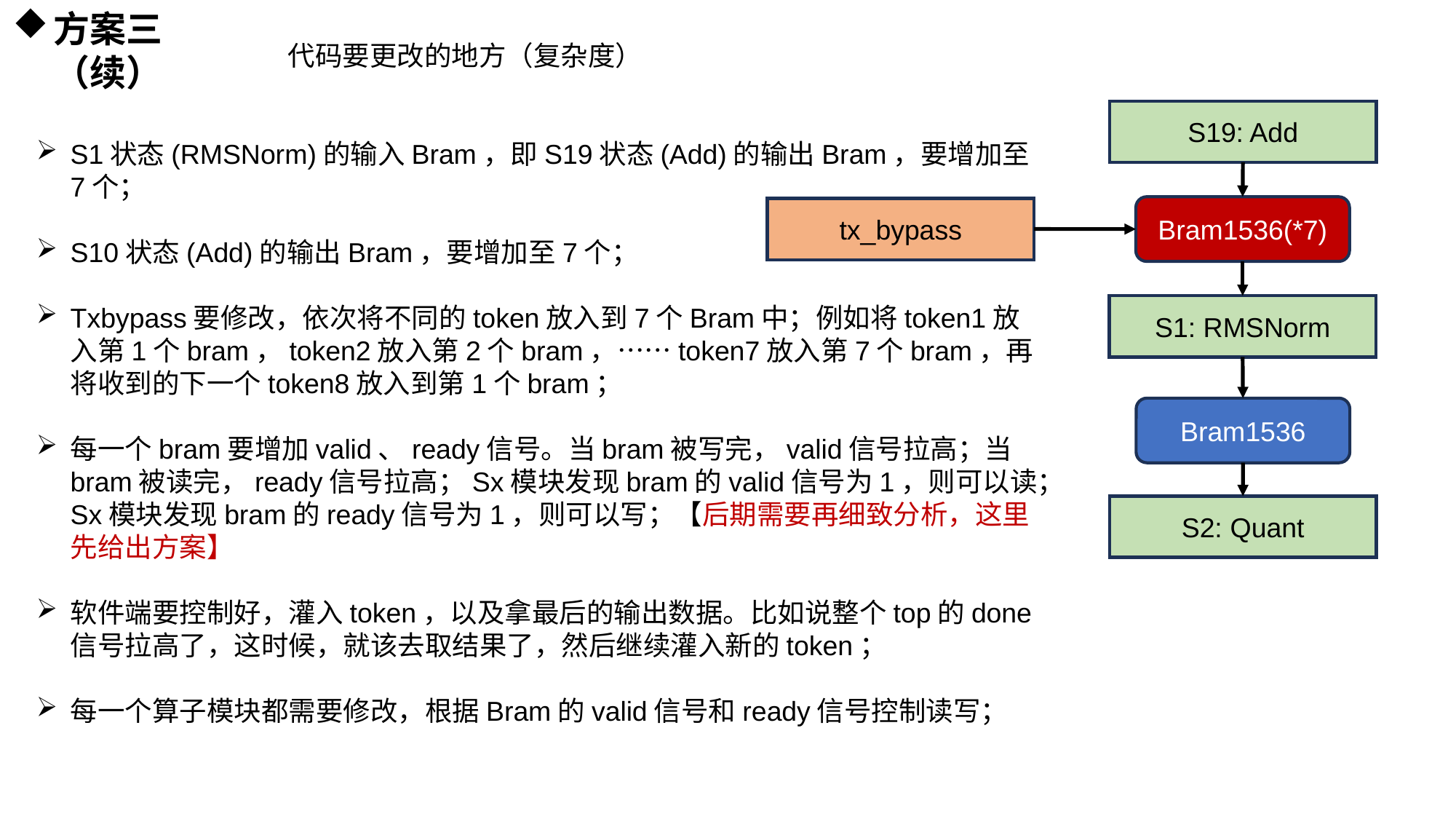

方案三（续）
代码要更改的地方（复杂度）
S19: Add
S1状态(RMSNorm)的输入Bram，即S19状态(Add)的输出Bram，要增加至7个；

S10状态(Add)的输出Bram，要增加至7个；

Txbypass要修改，依次将不同的token放入到7个Bram中；例如将token1放入第1个bram，token2放入第2个bram，……token7放入第7个bram，再将收到的下一个token8放入到第1个bram；

每一个bram要增加valid、ready信号。当bram被写完，valid信号拉高；当bram被读完，ready信号拉高；Sx模块发现bram的valid信号为1，则可以读；Sx模块发现bram的ready信号为1，则可以写；【后期需要再细致分析，这里先给出方案】

软件端要控制好，灌入token，以及拿最后的输出数据。比如说整个top的done信号拉高了，这时候，就该去取结果了，然后继续灌入新的token；

每一个算子模块都需要修改，根据Bram的valid信号和ready信号控制读写；

Bram1536(*7)
tx_bypass
S1: RMSNorm
Bram1536
S2: Quant